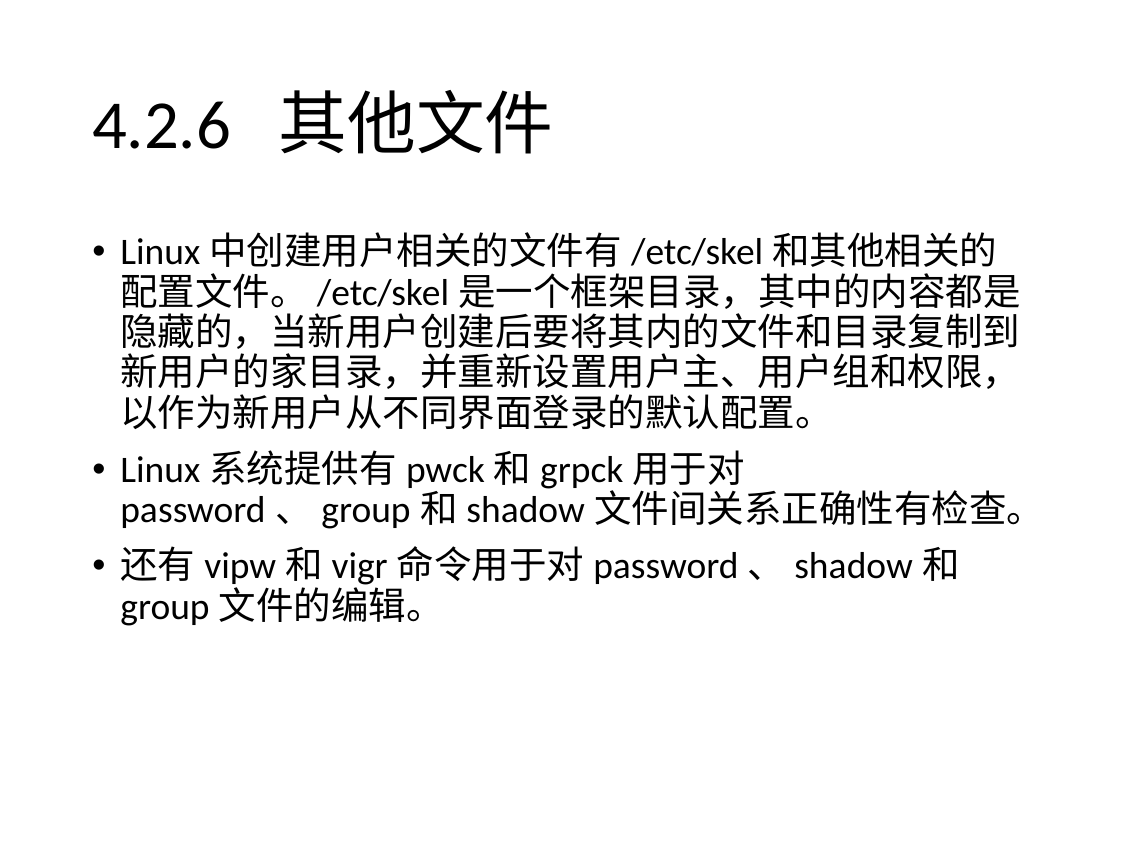

# 4.2.6  其他文件
Linux中创建用户相关的文件有/etc/skel和其他相关的配置文件。/etc/skel是一个框架目录，其中的内容都是隐藏的，当新用户创建后要将其内的文件和目录复制到新用户的家目录，并重新设置用户主、用户组和权限，以作为新用户从不同界面登录的默认配置。
Linux系统提供有pwck和grpck用于对password、group和shadow文件间关系正确性有检查。
还有vipw和vigr命令用于对password、shadow和group文件的编辑。